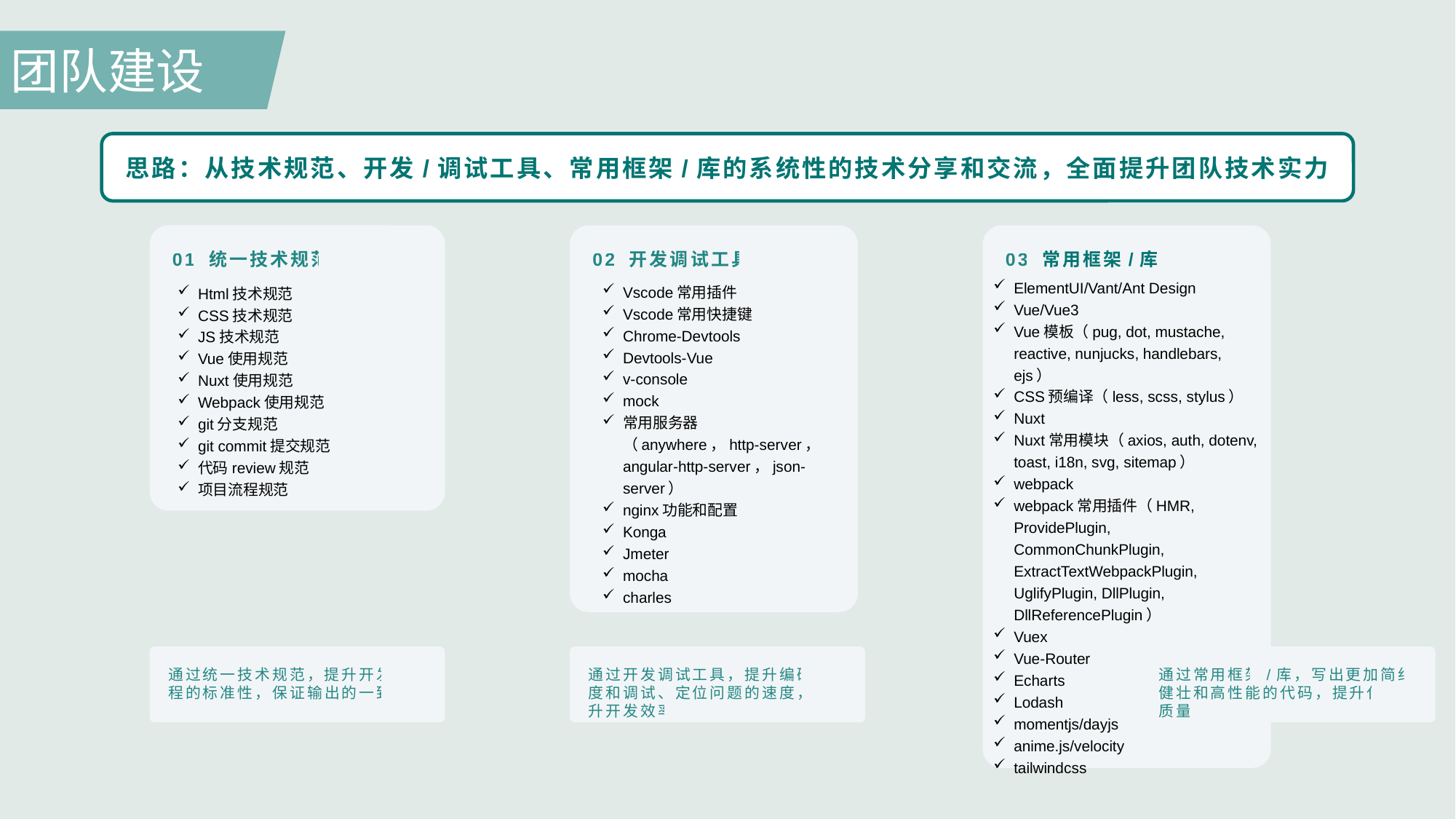

团队建设
思路：从技术规范、开发/调试工具、常用框架/库的系统性的技术分享和交流，全面提升团队技术实力
01 统一技术规范

Html技术规范
CSS技术规范
JS技术规范
Vue使用规范
Nuxt使用规范
Webpack使用规范
git分支规范
git commit提交规范
代码review规范
项目流程规范
02 开发调试工具

Vscode常用插件
Vscode常用快捷键
Chrome-Devtools
Devtools-Vue
v-console
mock
常用服务器（anywhere，http-server，angular-http-server，json-server）
nginx功能和配置
Konga
Jmeter
mocha
charles
03 常用框架/库

ElementUI/Vant/Ant Design
Vue/Vue3
Vue模板（pug, dot, mustache, reactive, nunjucks, handlebars, ejs）
CSS预编译（less, scss, stylus）
Nuxt
Nuxt常用模块（axios, auth, dotenv, toast, i18n, svg, sitemap）
webpack
webpack常用插件（HMR, ProvidePlugin, CommonChunkPlugin, ExtractTextWebpackPlugin, UglifyPlugin, DllPlugin, DllReferencePlugin）
Vuex
Vue-Router
Echarts
Lodash
momentjs/dayjs
anime.js/velocity
tailwindcss
通过统一技术规范，提升开发流程的标准性，保证输出的一致性
通过开发调试工具，提升编码速度和调试、定位问题的速度，提升开发效率
通过常用框架/库，写出更加简约、健壮和高性能的代码，提升代码质量